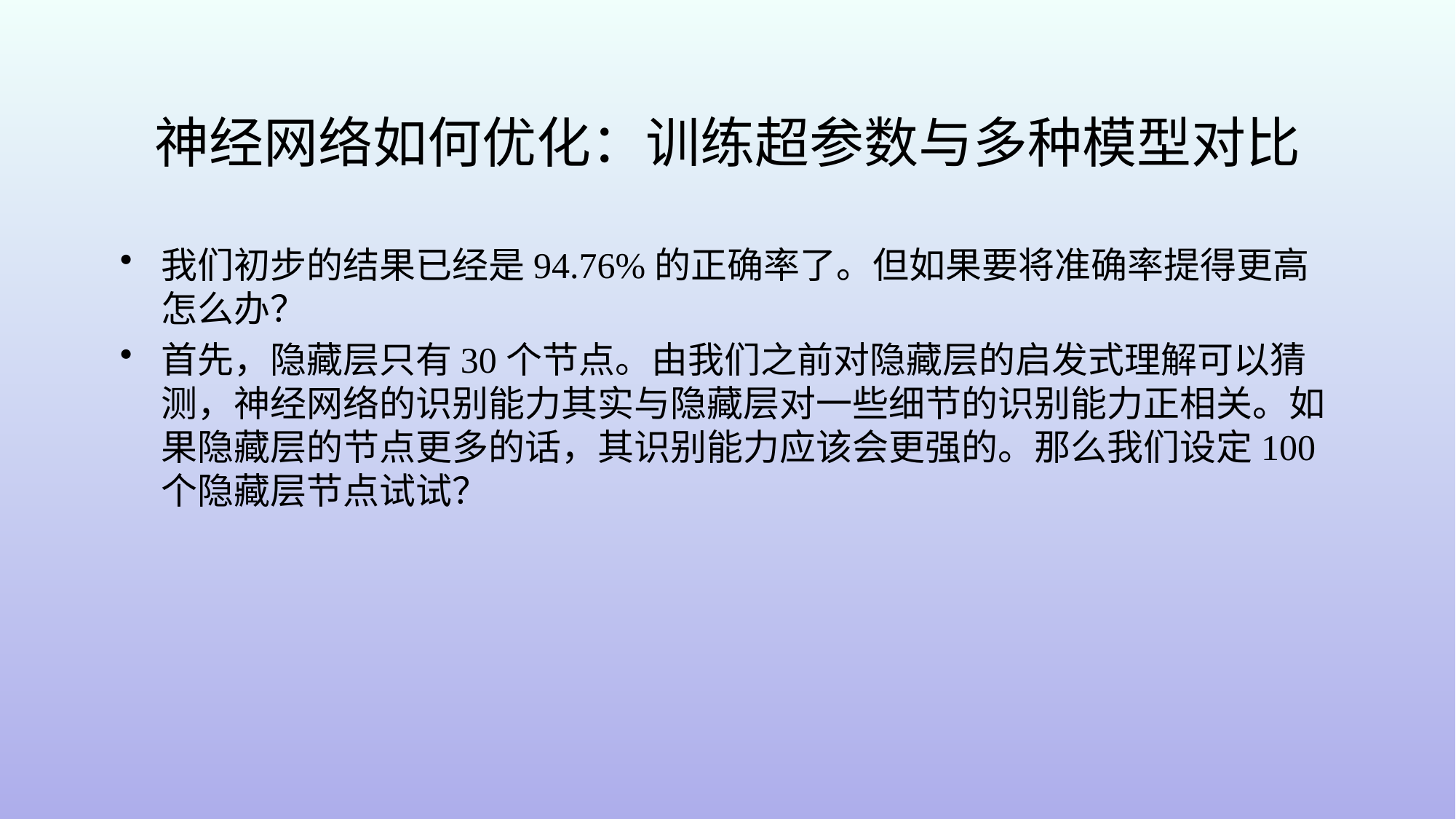

# 神经网络如何优化：训练超参数与多种模型对比
我们初步的结果已经是94.76%的正确率了。但如果要将准确率提得更高怎么办？
首先，隐藏层只有30个节点。由我们之前对隐藏层的启发式理解可以猜测，神经网络的识别能力其实与隐藏层对一些细节的识别能力正相关。如果隐藏层的节点更多的话，其识别能力应该会更强的。那么我们设定100个隐藏层节点试试？